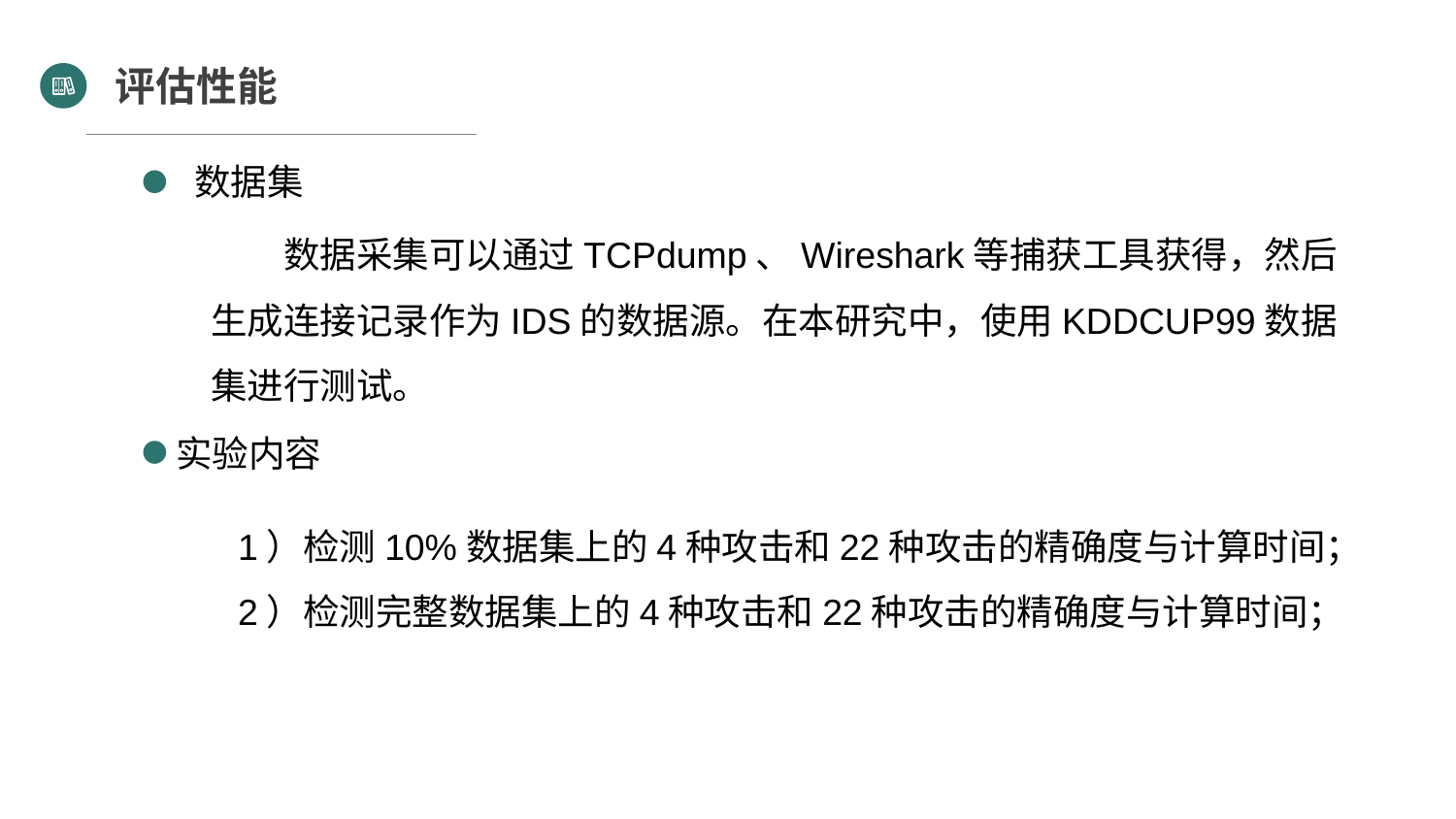

评估性能

数据集

数据采集可以通过TCPdump、Wireshark等捕获工具获得，然后生成连接记录作为IDS的数据源。在本研究中，使用KDDCUP99数据集进行测试。
实验内容

1）检测10%数据集上的4种攻击和22种攻击的精确度与计算时间；
2）检测完整数据集上的4种攻击和22种攻击的精确度与计算时间；